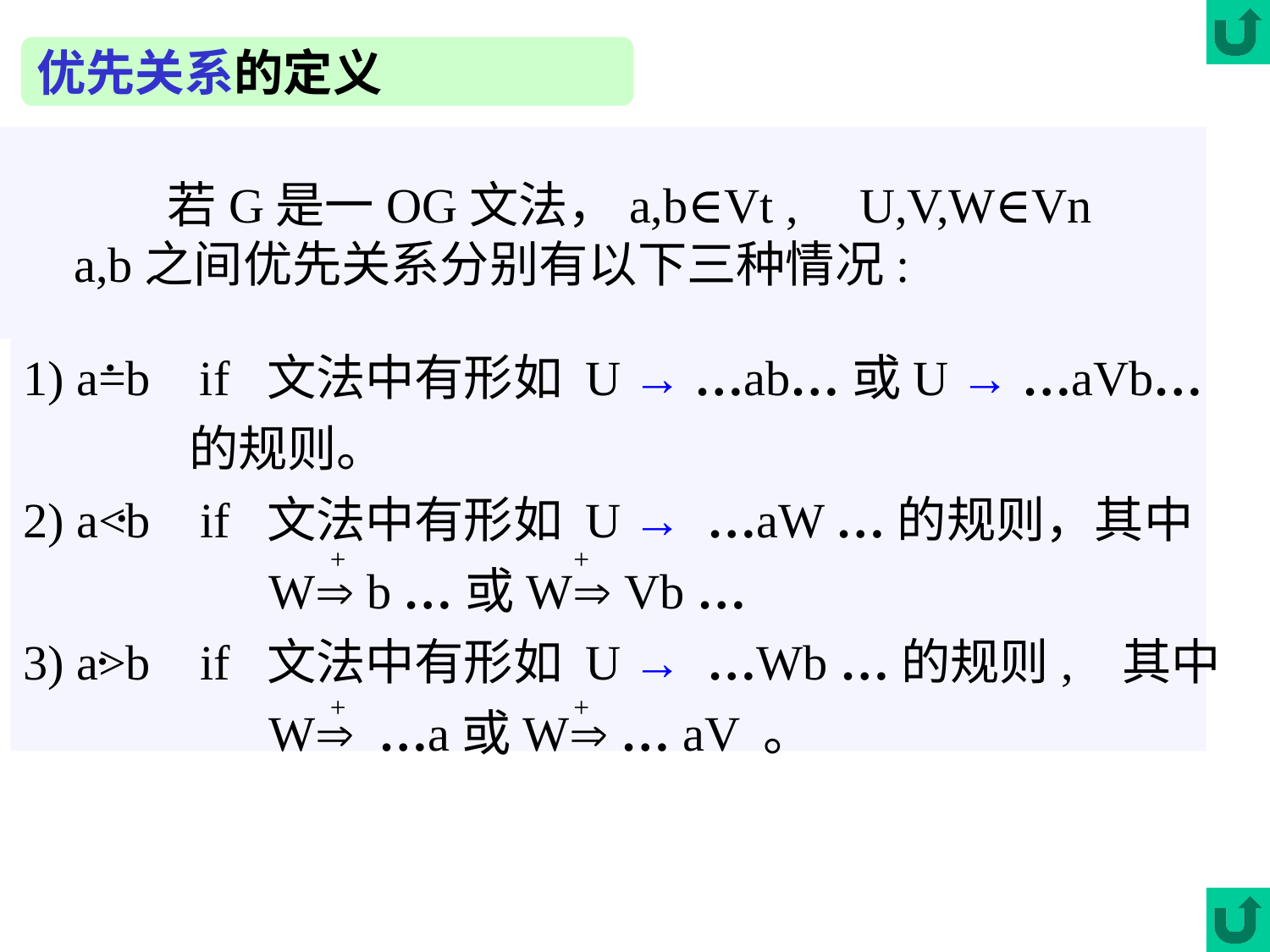

优先关系的定义
             若G是一OG文法，a,b∈Vt ,     U,V,W∈Vn
     a,b之间优先关系分别有以下三种情况:
 .
1) a=b    if  文法中有形如 U → …ab…或U → …aVb…
              的规则。
2) a<b    if  文法中有形如 U →  …aW …的规则，其中
                    W⇒ b …或W⇒ Vb …
3) a>b    if  文法中有形如 U →  …Wb …的规则,   其中
                    W⇒  …a或W⇒ … aV 。

 .
+
+
 .
+
+